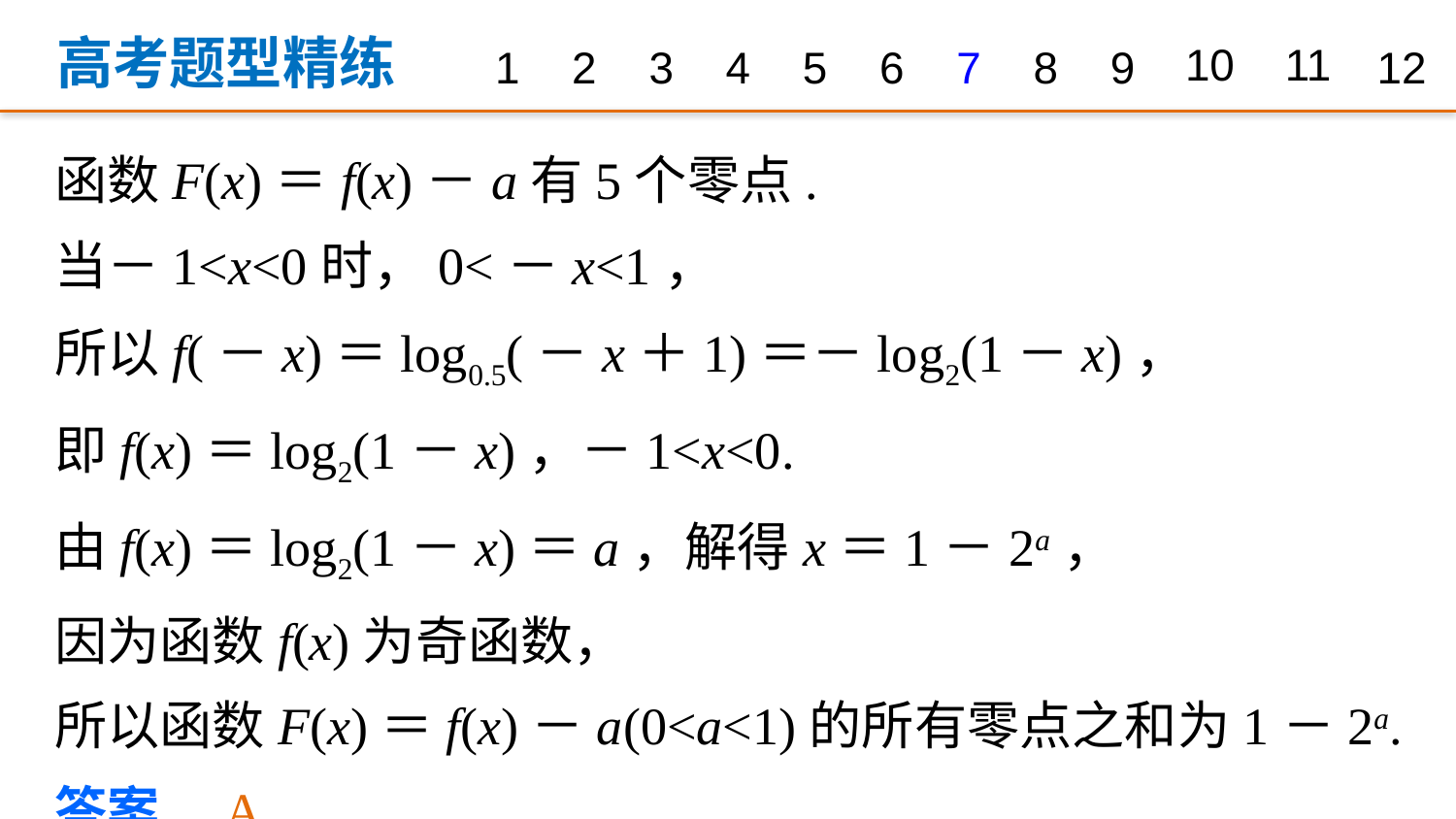

高考题型精练
1
2
3
4
5
6
7
8
9
10
11
12
函数F(x)＝f(x)－a有5个零点.
当－1<x<0时，0<－x<1，
所以f(－x)＝log0.5(－x＋1)＝－log2(1－x)，
即f(x)＝log2(1－x)，－1<x<0.
由f(x)＝log2(1－x)＝a，解得x＝1－2a，
因为函数f(x)为奇函数，
所以函数F(x)＝f(x)－a(0<a<1)的所有零点之和为1－2a.
答案　A